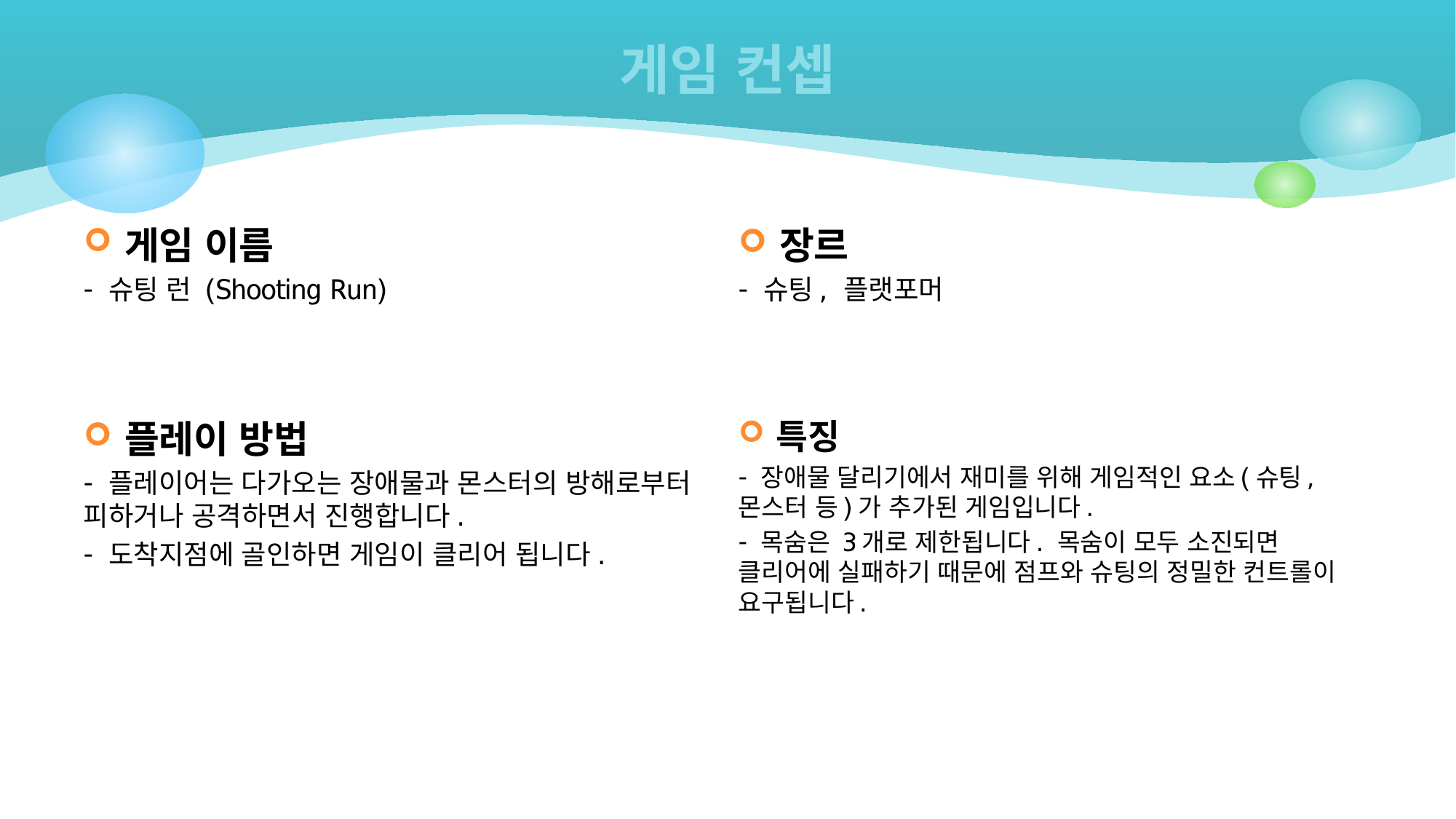

# 게임 컨셉
게임 이름
- 슈팅 런 (Shooting Run)
장르
- 슈팅, 플랫포머
특징
- 장애물 달리기에서 재미를 위해 게임적인 요소(슈팅, 몬스터 등)가 추가된 게임입니다.
- 목숨은 3개로 제한됩니다. 목숨이 모두 소진되면 클리어에 실패하기 때문에 점프와 슈팅의 정밀한 컨트롤이 요구됩니다.

플레이 방법
- 플레이어는 다가오는 장애물과 몬스터의 방해로부터 피하거나 공격하면서 진행합니다.
- 도착지점에 골인하면 게임이 클리어 됩니다.